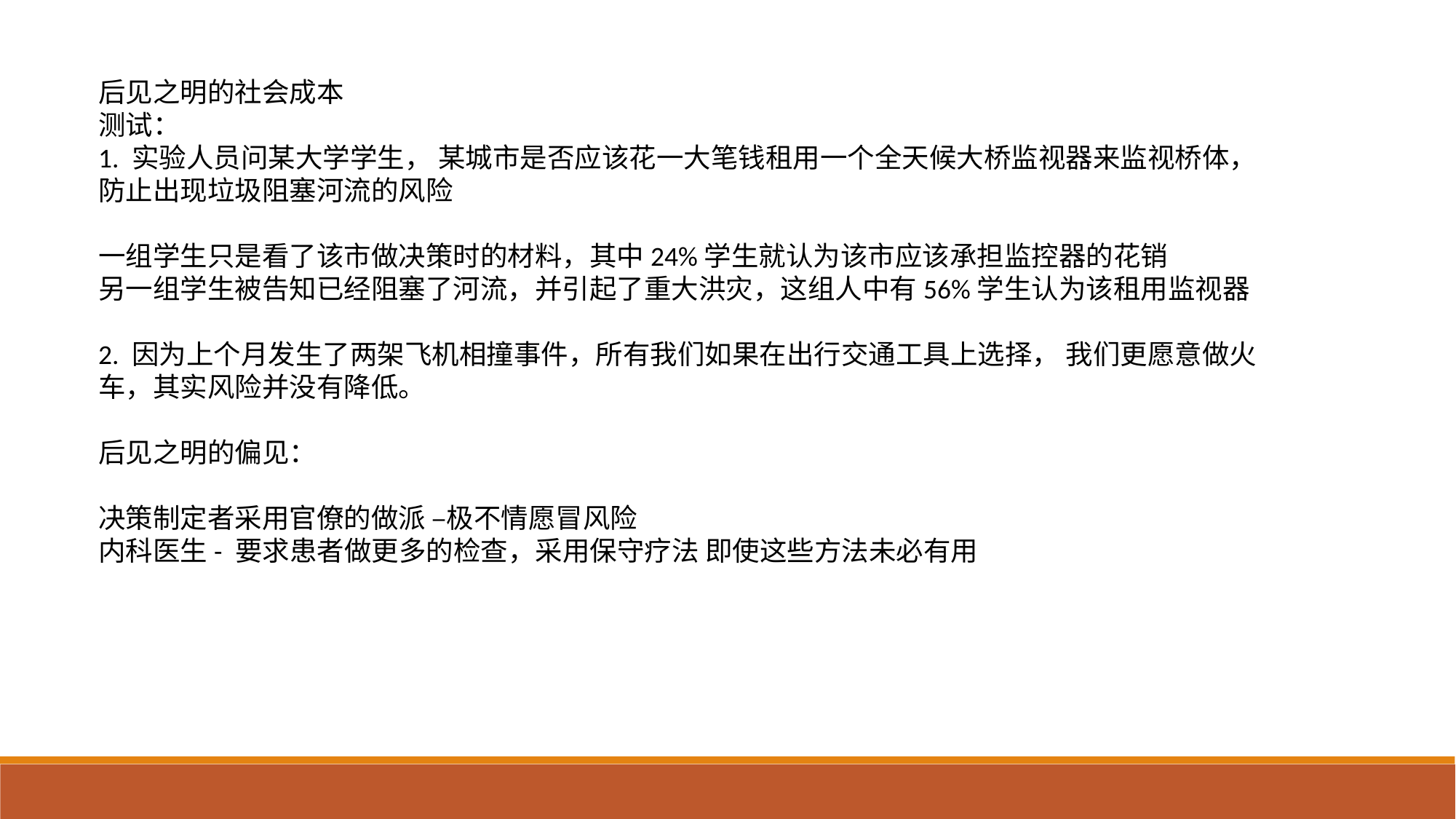

后见之明的社会成本
测试：
1. 实验人员问某大学学生， 某城市是否应该花一大笔钱租用一个全天候大桥监视器来监视桥体，防止出现垃圾阻塞河流的风险

一组学生只是看了该市做决策时的材料，其中24%学生就认为该市应该承担监控器的花销
另一组学生被告知已经阻塞了河流，并引起了重大洪灾，这组人中有56%学生认为该租用监视器

2. 因为上个月发生了两架飞机相撞事件，所有我们如果在出行交通工具上选择， 我们更愿意做火车，其实风险并没有降低。

后见之明的偏见：

决策制定者采用官僚的做派 –极不情愿冒风险
内科医生- 要求患者做更多的检查，采用保守疗法 即使这些方法未必有用